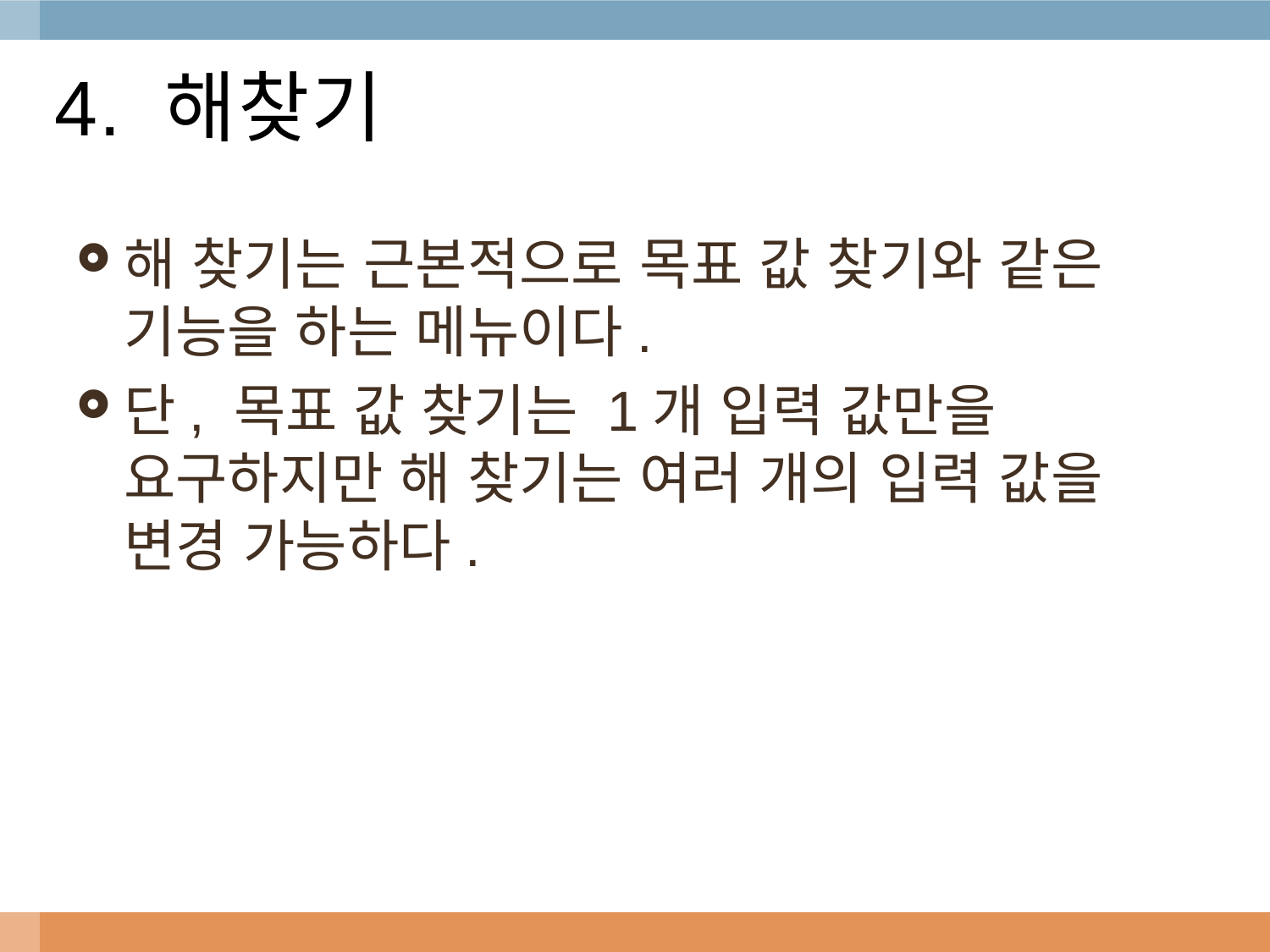

# 4. 해찾기
해 찾기는 근본적으로 목표 값 찾기와 같은 기능을 하는 메뉴이다.
단, 목표 값 찾기는 1개 입력 값만을 요구하지만 해 찾기는 여러 개의 입력 값을 변경 가능하다.